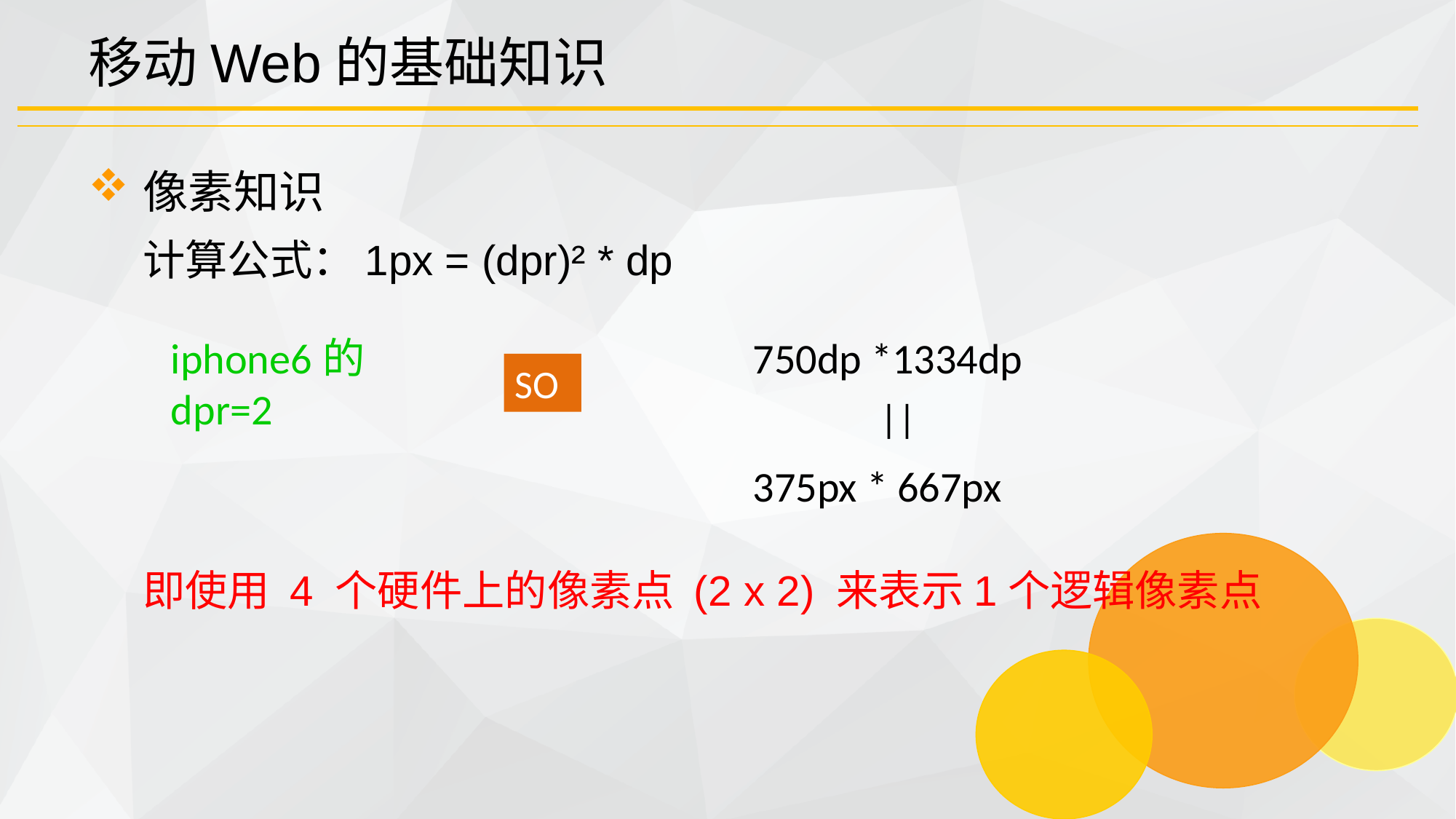

# 移动Web的基础知识
像素知识
计算公式：1px = (dpr)² * dp

即使用 4 个硬件上的像素点 (2 x 2) 来表示1个逻辑像素点
750dp *1334dp
iphone6的dpr=2
SO
||
375px * 667px